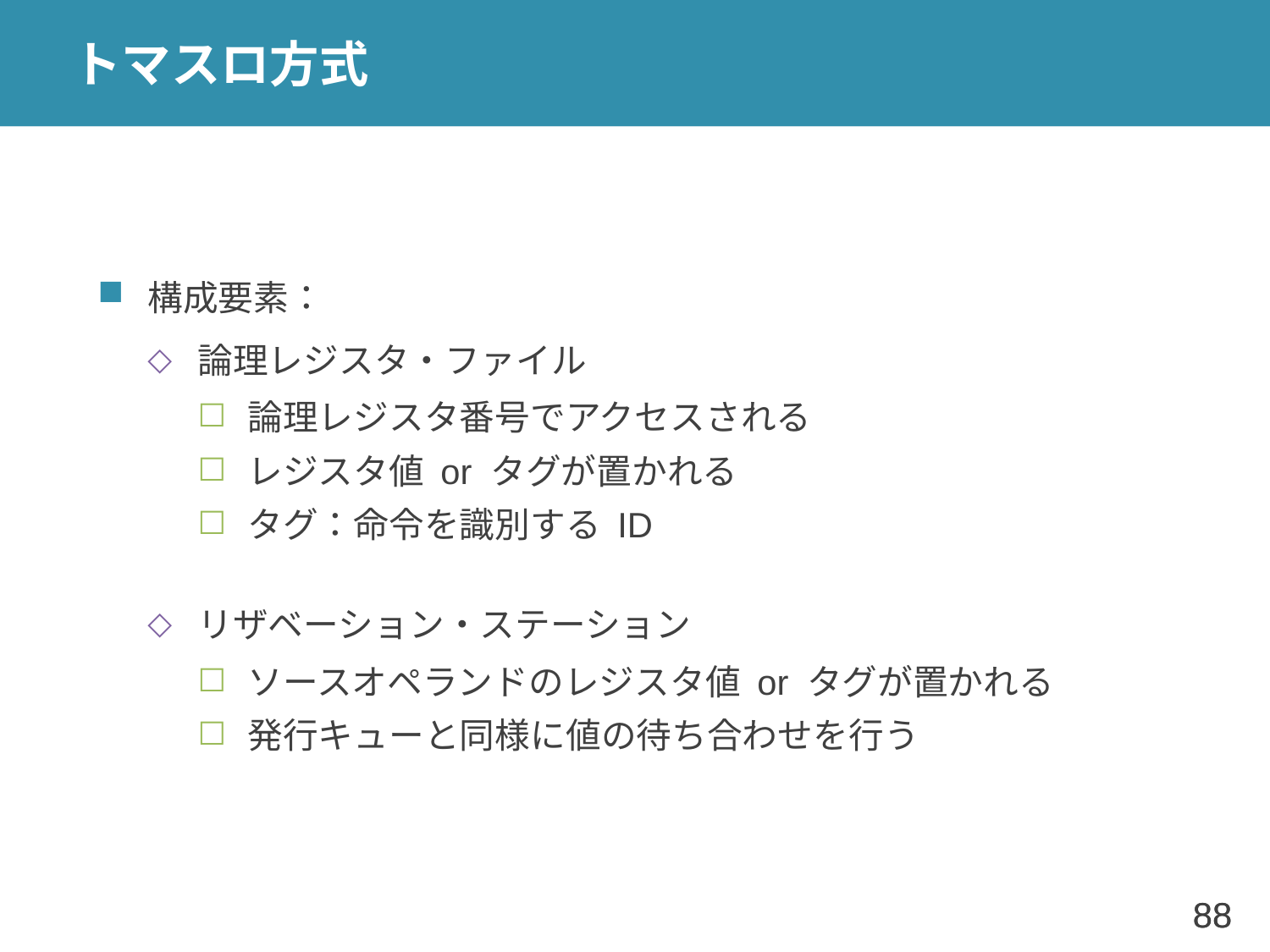

# トマスロ方式
構成要素：
論理レジスタ・ファイル
論理レジスタ番号でアクセスされる
レジスタ値 or タグが置かれる
タグ：命令を識別する ID
リザベーション・ステーション
ソースオペランドのレジスタ値 or タグが置かれる
発行キューと同様に値の待ち合わせを行う